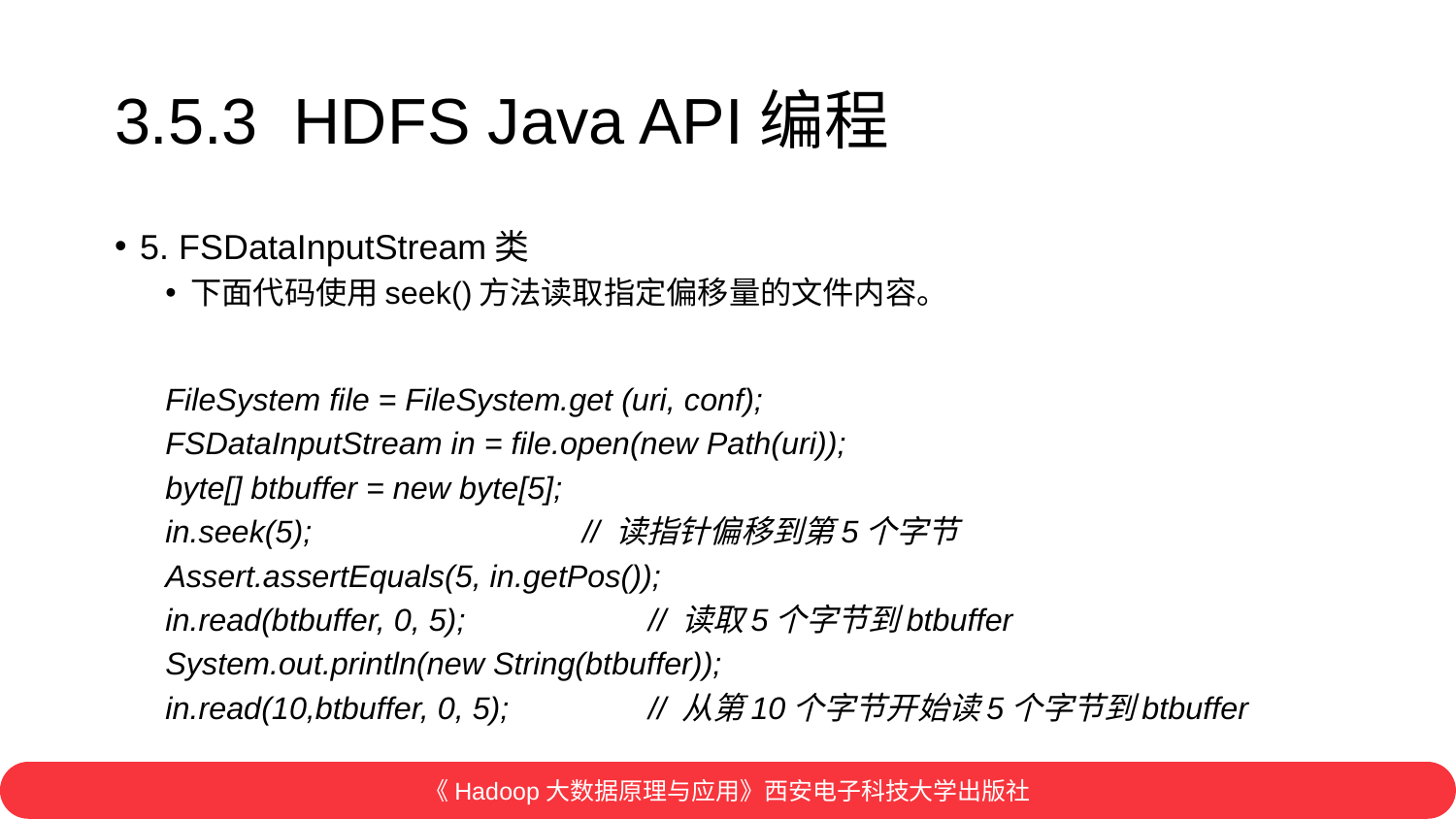

# 3.5.3  HDFS Java API编程
5. FSDataInputStream类
下面代码使用seek()方法读取指定偏移量的文件内容。

FileSystem file = FileSystem.get (uri, conf);
FSDataInputStream in = file.open(new Path(uri));
byte[] btbuffer = new byte[5];
in.seek(5);                               // 读指针偏移到第5个字节
Assert.assertEquals(5, in.getPos());
in.read(btbuffer, 0, 5);                     // 读取5个字节到btbuffer
System.out.println(new String(btbuffer));
in.read(10,btbuffer, 0, 5);                // 从第10个字节开始读5个字节到btbuffer